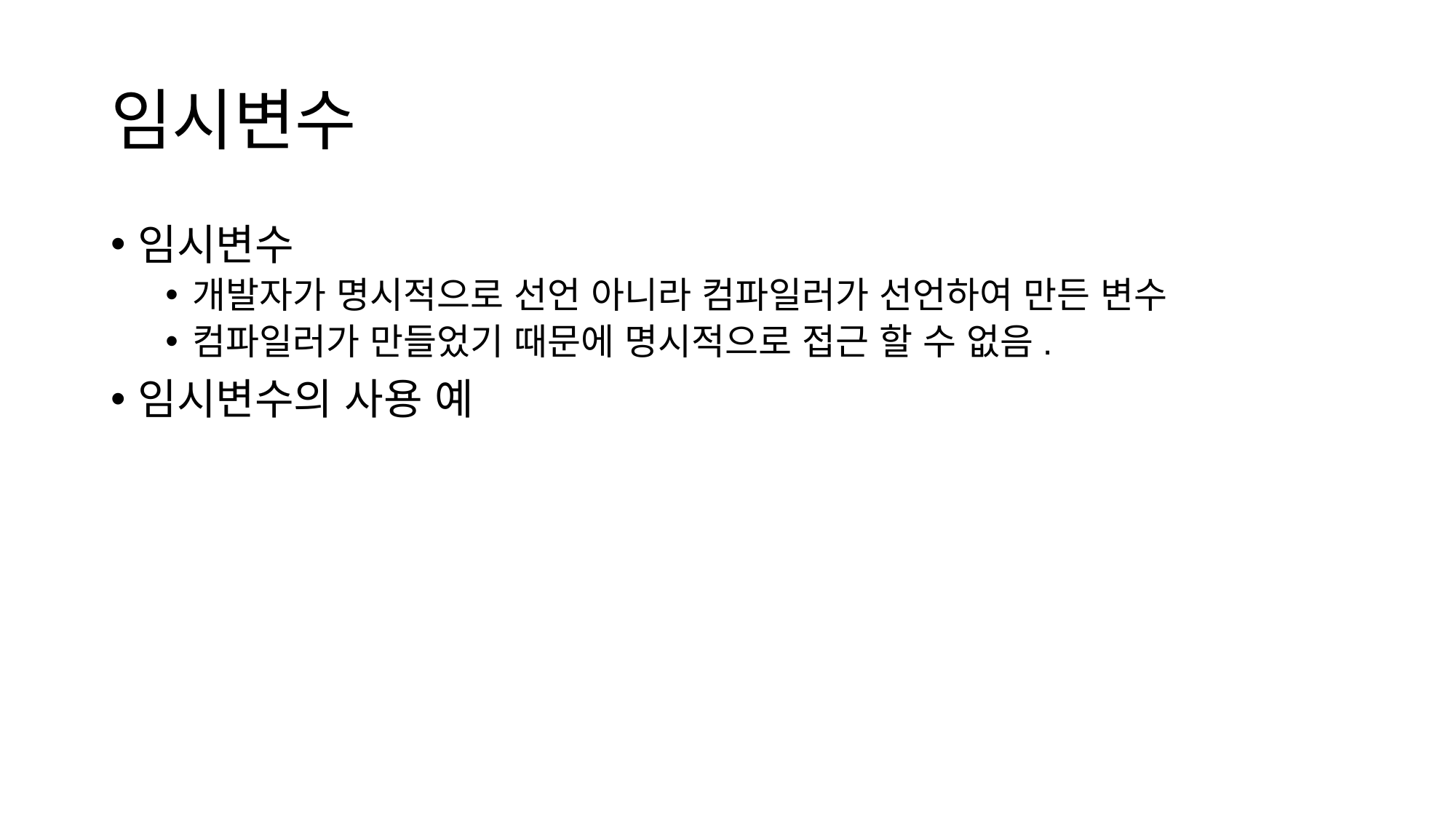

# 임시변수
임시변수
개발자가 명시적으로 선언 아니라 컴파일러가 선언하여 만든 변수
컴파일러가 만들었기 때문에 명시적으로 접근 할 수 없음.
임시변수의 사용 예